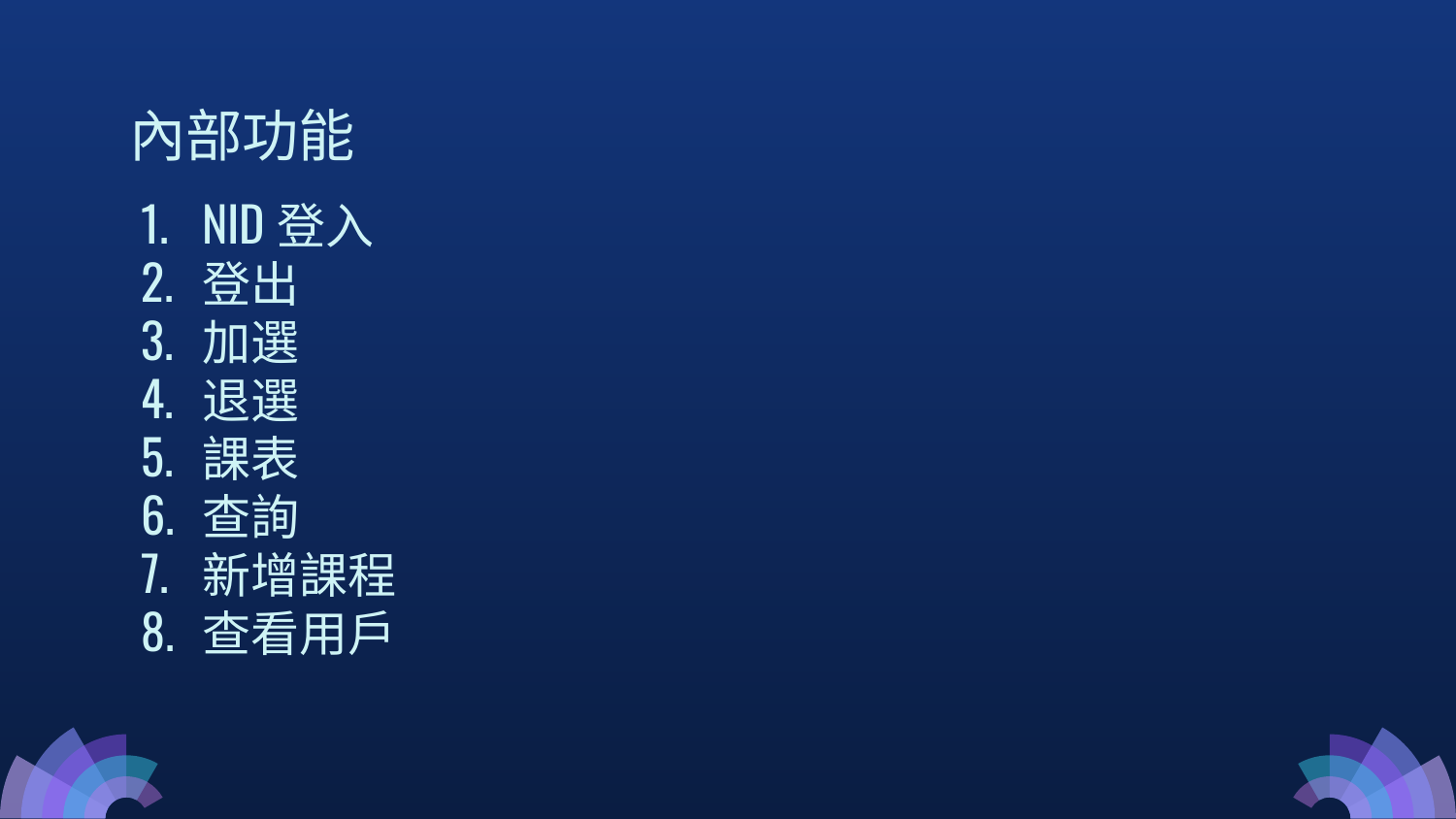

# 內部功能

NID登入
登出
加選
退選
課表
查詢
新增課程
查看用戶